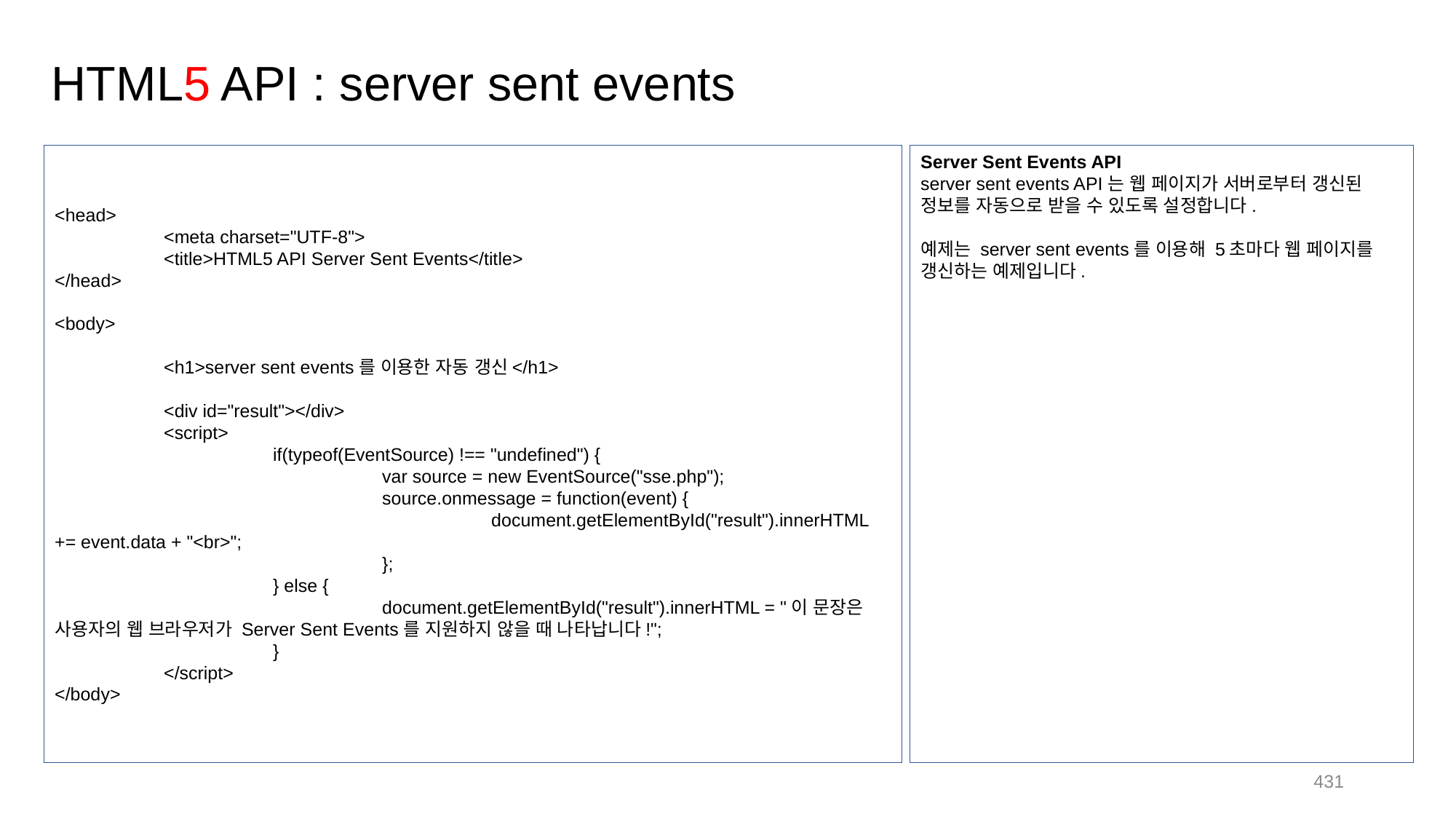

# HTML5 API : server sent events
<head>
	<meta charset="UTF-8">
	<title>HTML5 API Server Sent Events</title>
</head>

<body>

	<h1>server sent events를 이용한 자동 갱신</h1>

	<div id="result"></div>
	<script>
		if(typeof(EventSource) !== "undefined") {
			var source = new EventSource("sse.php");
			source.onmessage = function(event) {
				document.getElementById("result").innerHTML += event.data + "<br>";
			};
		} else {
			document.getElementById("result").innerHTML = "이 문장은 사용자의 웹 브라우저가 Server Sent Events를 지원하지 않을 때 나타납니다!";
		}
	</script>
</body>
Server Sent Events API
server sent events API는 웹 페이지가 서버로부터 갱신된 정보를 자동으로 받을 수 있도록 설정합니다.

예제는 server sent events를 이용해 5초마다 웹 페이지를 갱신하는 예제입니다.
431